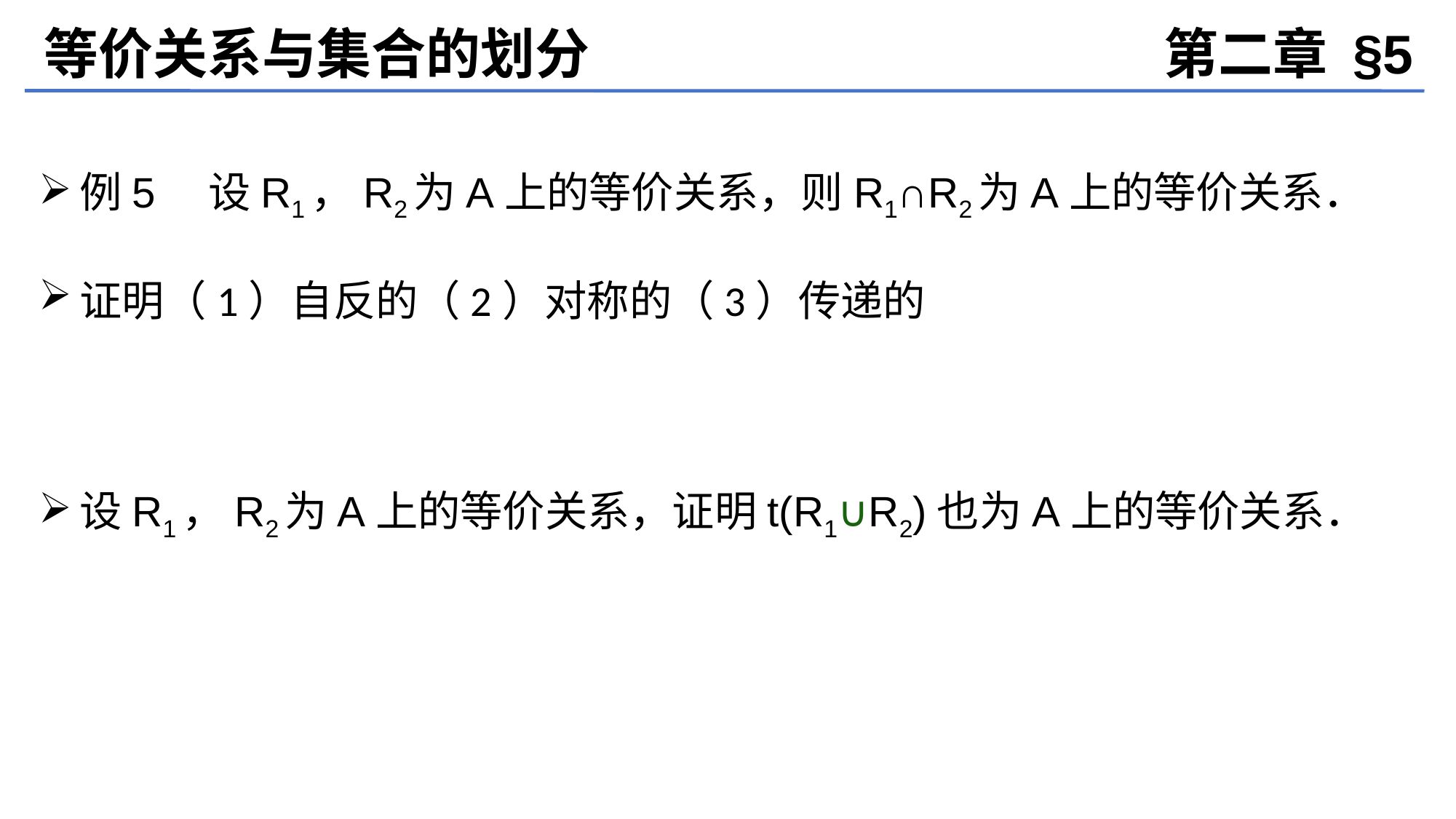

等价关系与集合的划分
第二章 §5
例5　设R1，R2为A上的等价关系，则R1∩R2为A上的等价关系．
证明（1）自反的（2）对称的（3）传递的

设R1，R2为A上的等价关系，证明t(R1∪R2)也为A上的等价关系．